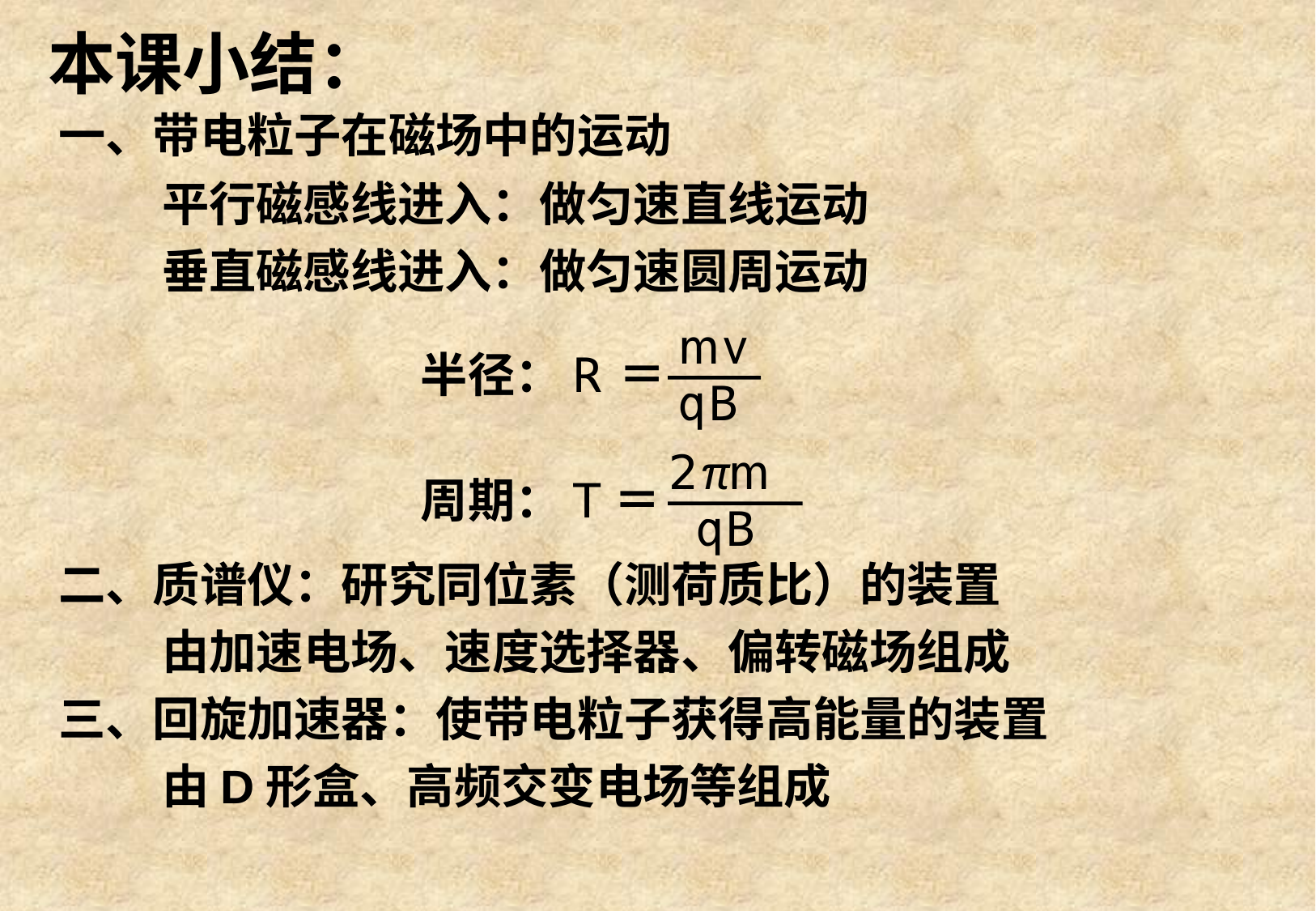

本课小结：
一、带电粒子在磁场中的运动
平行磁感线进入：做匀速直线运动
垂直磁感线进入：做匀速圆周运动
mv
qB

半径：R＝
2πm
  qB

周期：T＝
二、质谱仪：研究同位素（测荷质比）的装置
由加速电场、速度选择器、偏转磁场组成
三、回旋加速器：使带电粒子获得高能量的装置
由D形盒、高频交变电场等组成